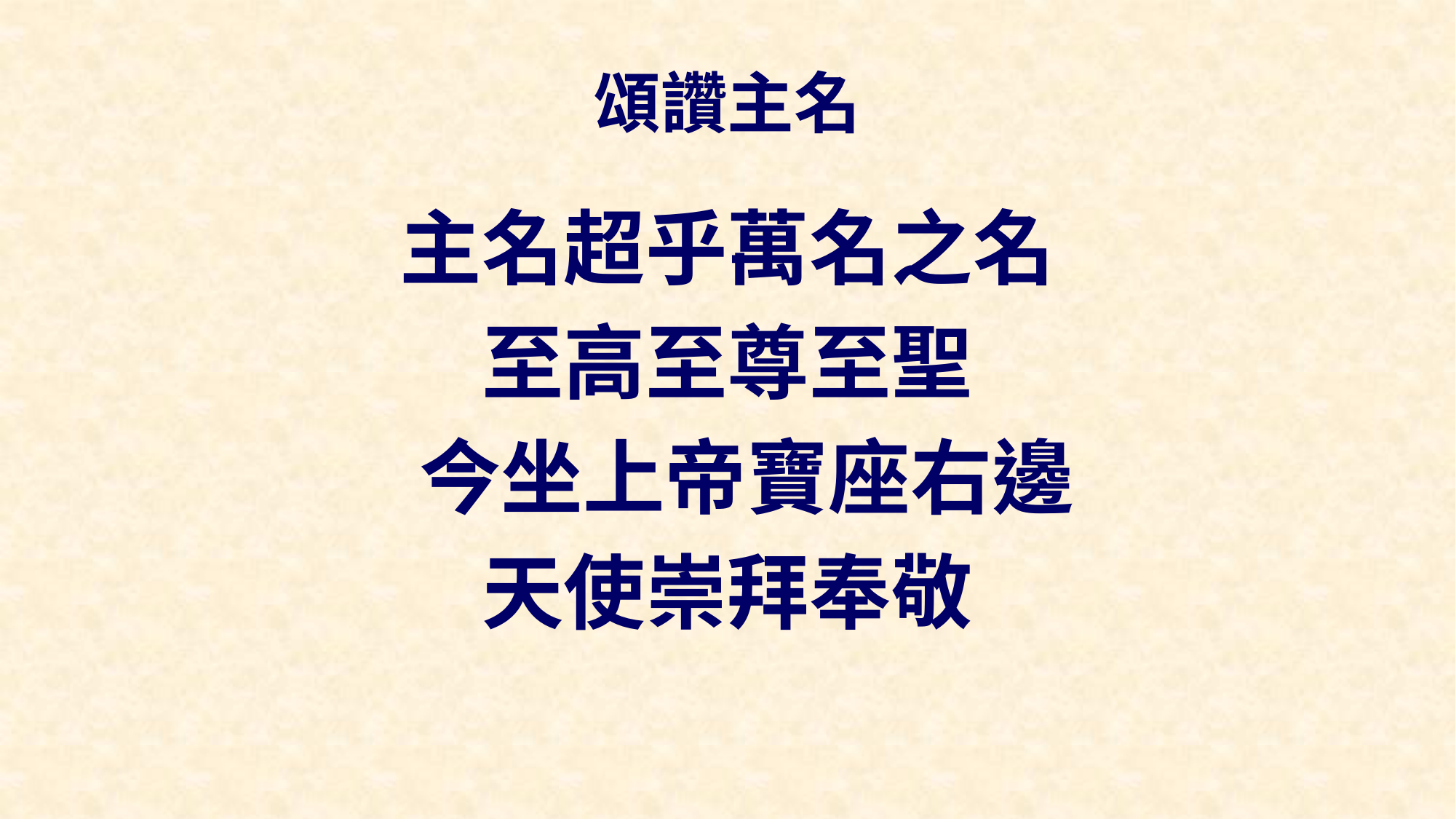

# 頌讚主名
主名超乎萬名之名
至高至尊至聖
 今坐上帝寶座右邊
天使崇拜奉敬